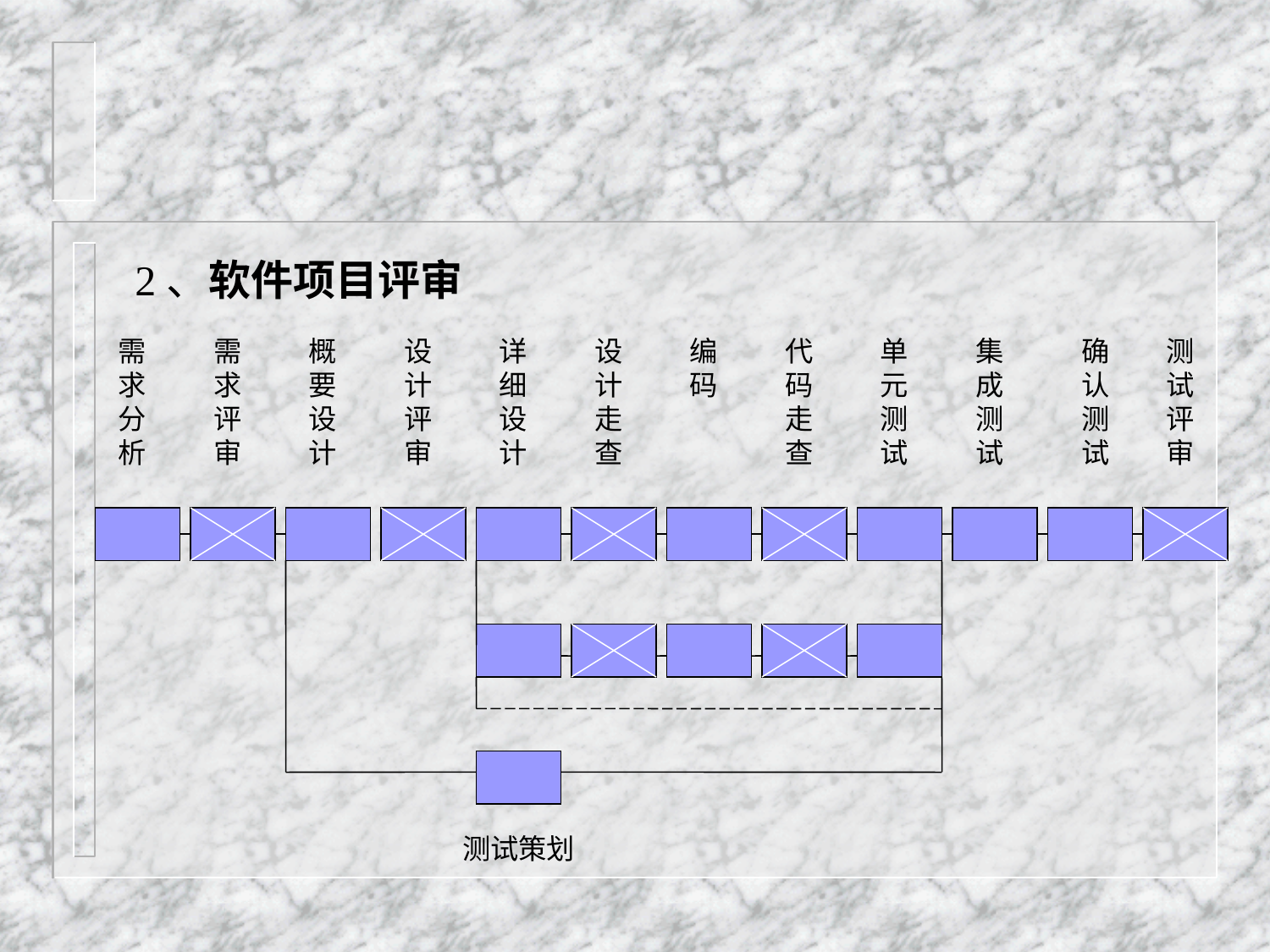

2、软件项目评审
需求分析
需求评审
概要设计
设计评审
详细设计
设计走查
编码
代码走查
单元测试
集成测试
确认测试
测试评审

测试策划